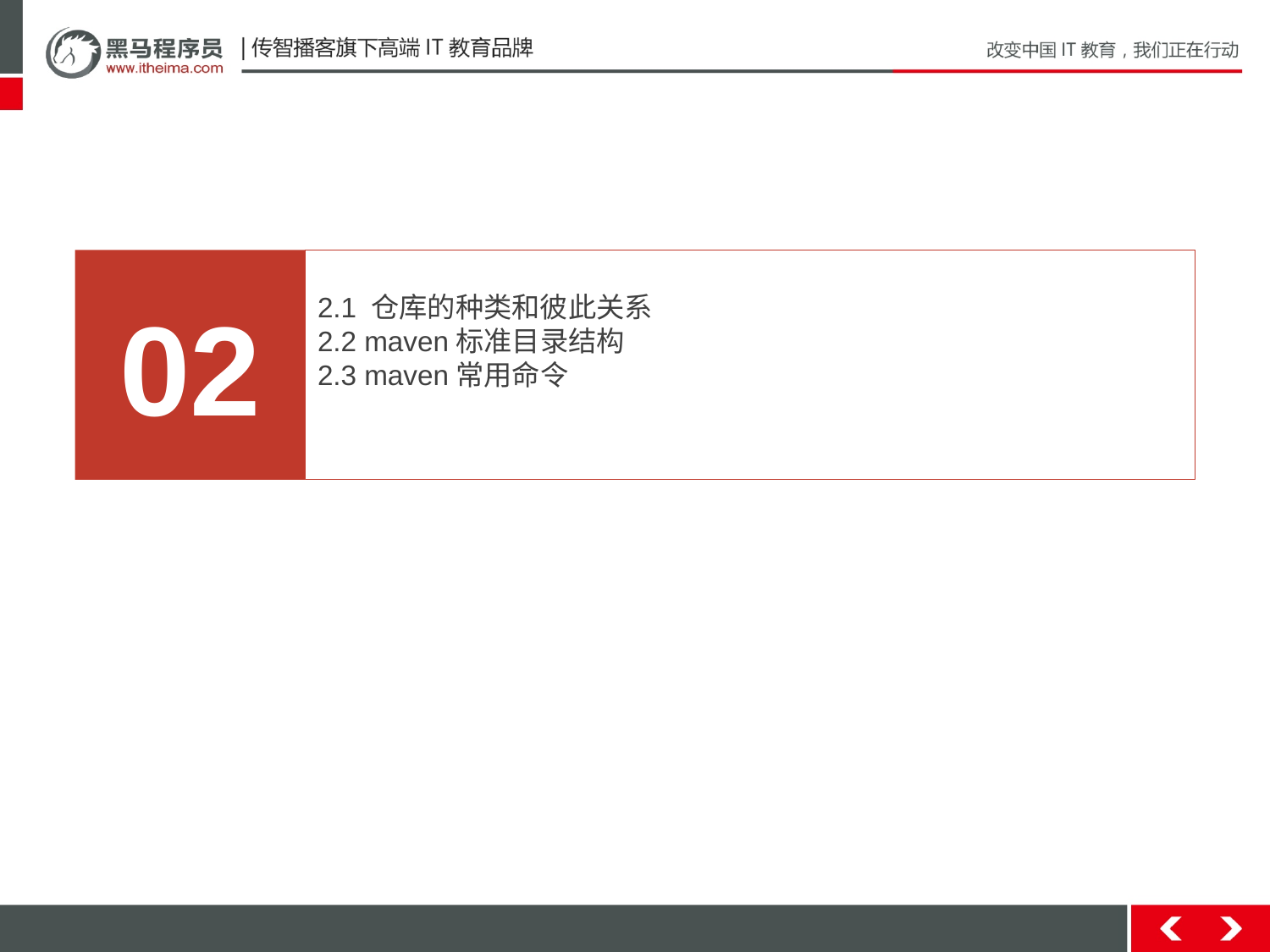

02

2.1 仓库的种类和彼此关系
2.2 maven标准目录结构
2.3 maven常用命令